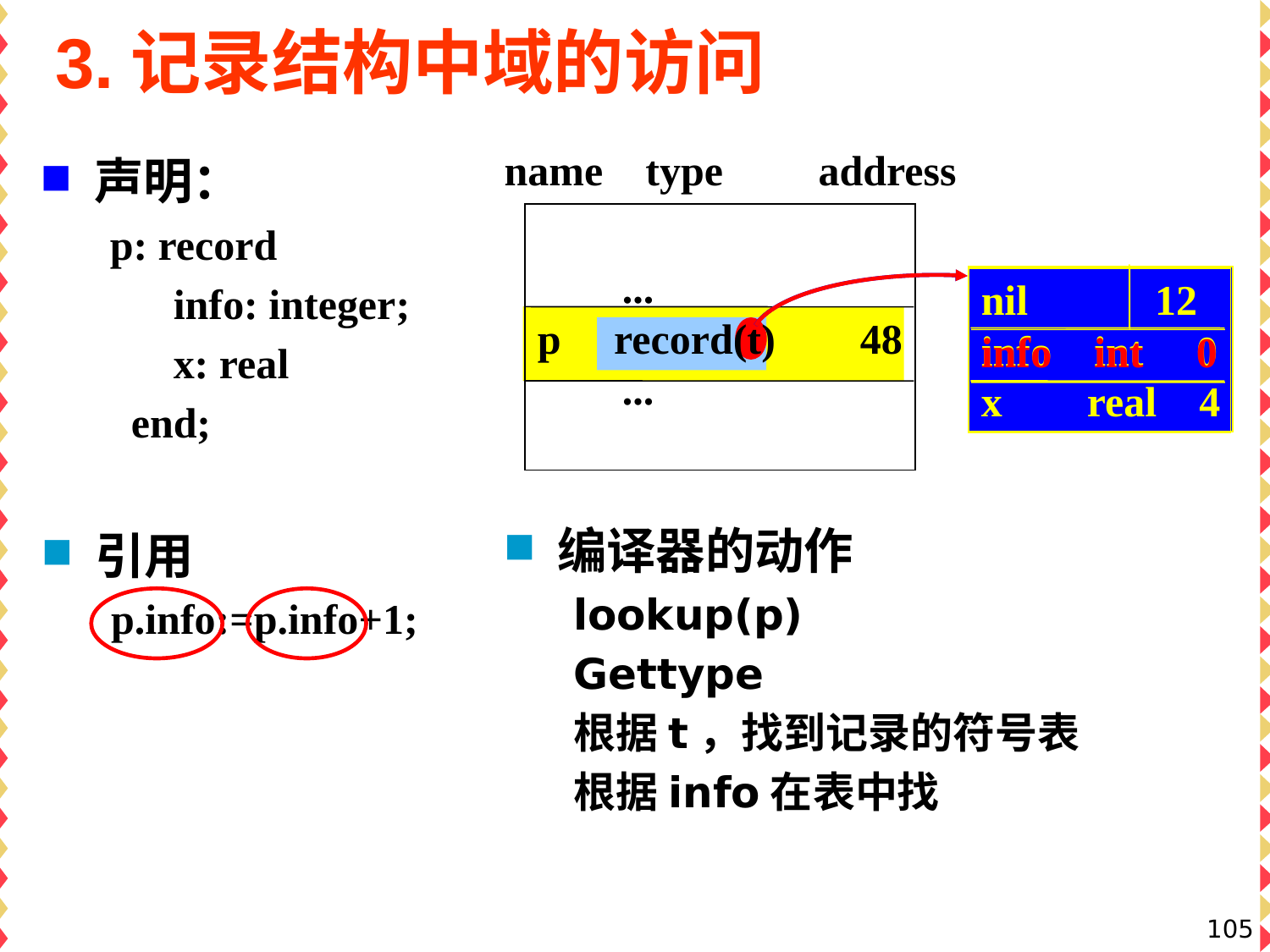

# 3.记录结构中域的访问
name    type         address

        ...
p     record(t)        48
        ...

声明：
p: record
      info: integer;
      x: real
  end;

nil            12
info    int     0
x        real    4

info    int     0

编译器的动作
lookup(p)
Gettype
根据t，找到记录的符号表
根据info在表中找
引用
p.info:=p.info+1;

105